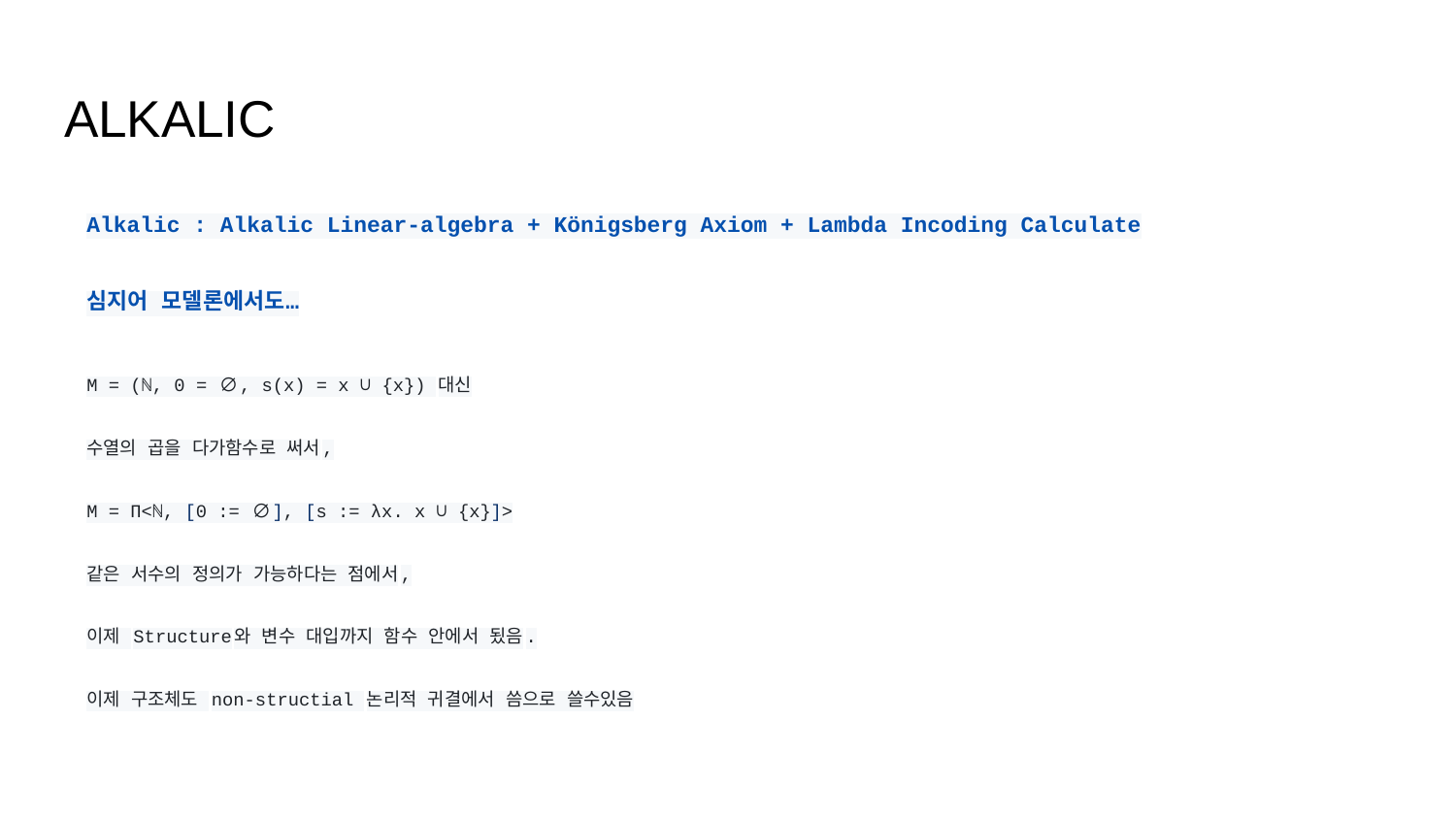

# ALKALIC
Alkalic : Alkalic Linear-algebra + Königsberg Axiom + Lambda Incoding Calculate

심지어 모델론에서도…

M = (ℕ, 0 = ∅, s(x) = x ∪ {x}) 대신

수열의 곱을 다가함수로 써서,

M = Π<ℕ, [0 := ∅], [s := λx. x ∪ {x}]>

같은 서수의 정의가 가능하다는 점에서,

이제 Structure와 변수 대입까지 함수 안에서 됬음.

이제 구조체도 non-structial 논리적 귀결에서 씀으로 쓸수있음